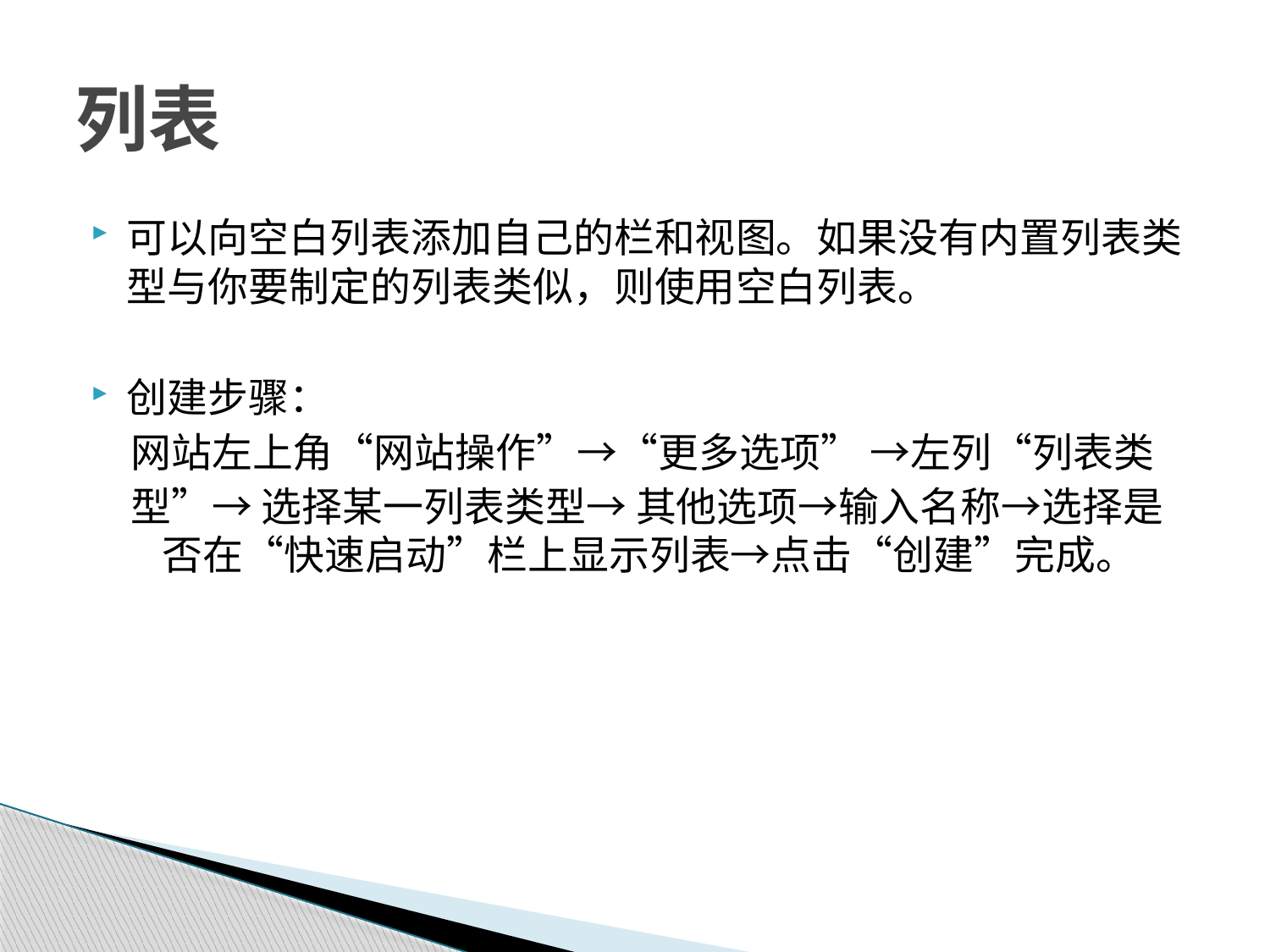

# 列表
可以向空白列表添加自己的栏和视图。如果没有内置列表类型与你要制定的列表类似，则使用空白列表。

创建步骤：
网站左上角“网站操作”→“更多选项” →左列“列表类
型”→ 选择某一列表类型→ 其他选项→输入名称→选择是否在“快速启动”栏上显示列表→点击“创建”完成。